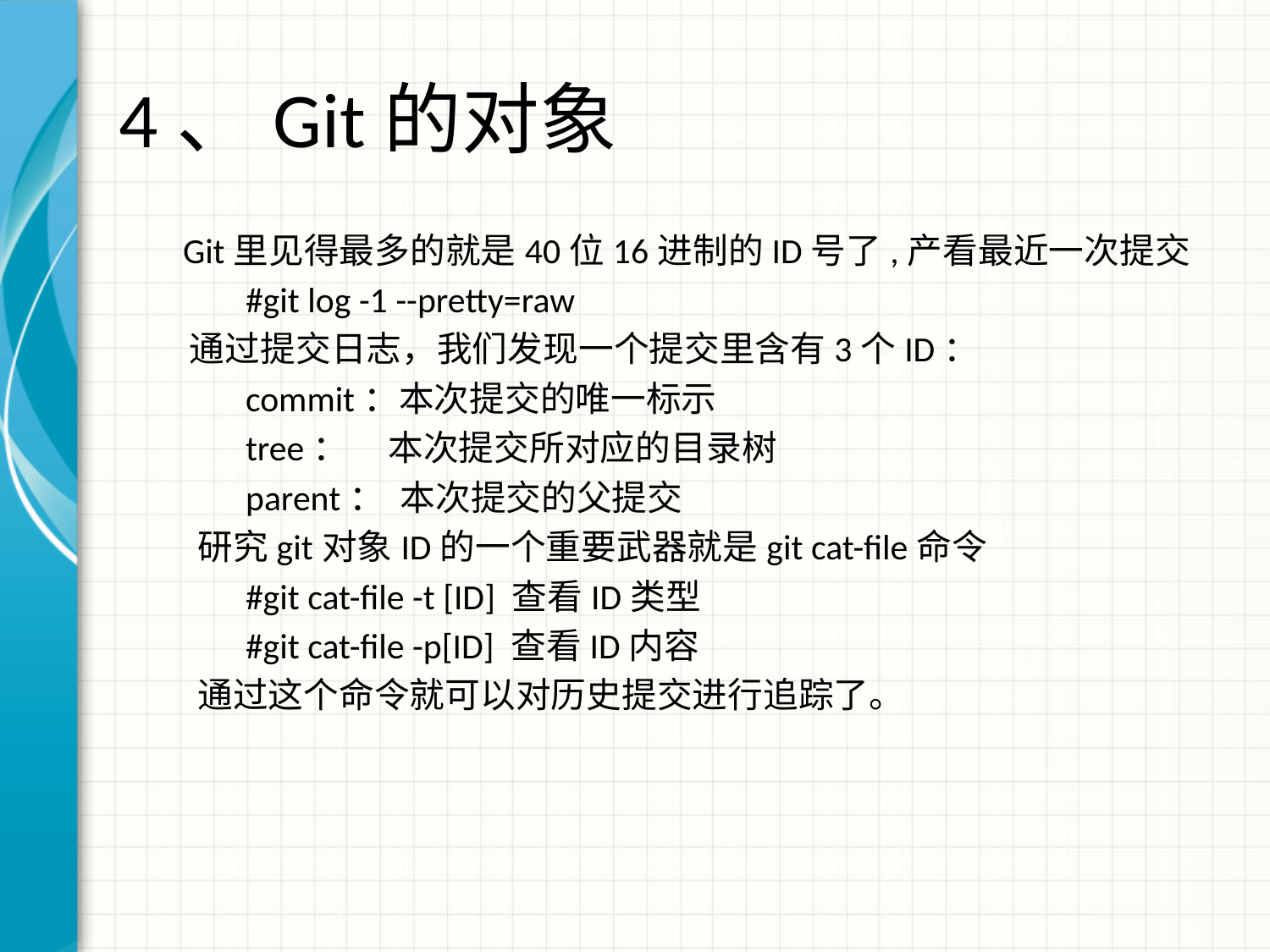

# 4、Git的对象
        Git里见得最多的就是40位16进制的ID号了,产看最近一次提交
	#git log -1 --pretty=raw
        通过提交日志，我们发现一个提交里含有3个ID：
	commit：本次提交的唯一标示
	tree：	  本次提交所对应的目录树
	parent：  本次提交的父提交
         研究git对象ID的一个重要武器就是git cat-file命令
	#git cat-file -t [ID] 查看ID类型
	#git cat-file -p[ID] 查看ID内容
         通过这个命令就可以对历史提交进行追踪了。